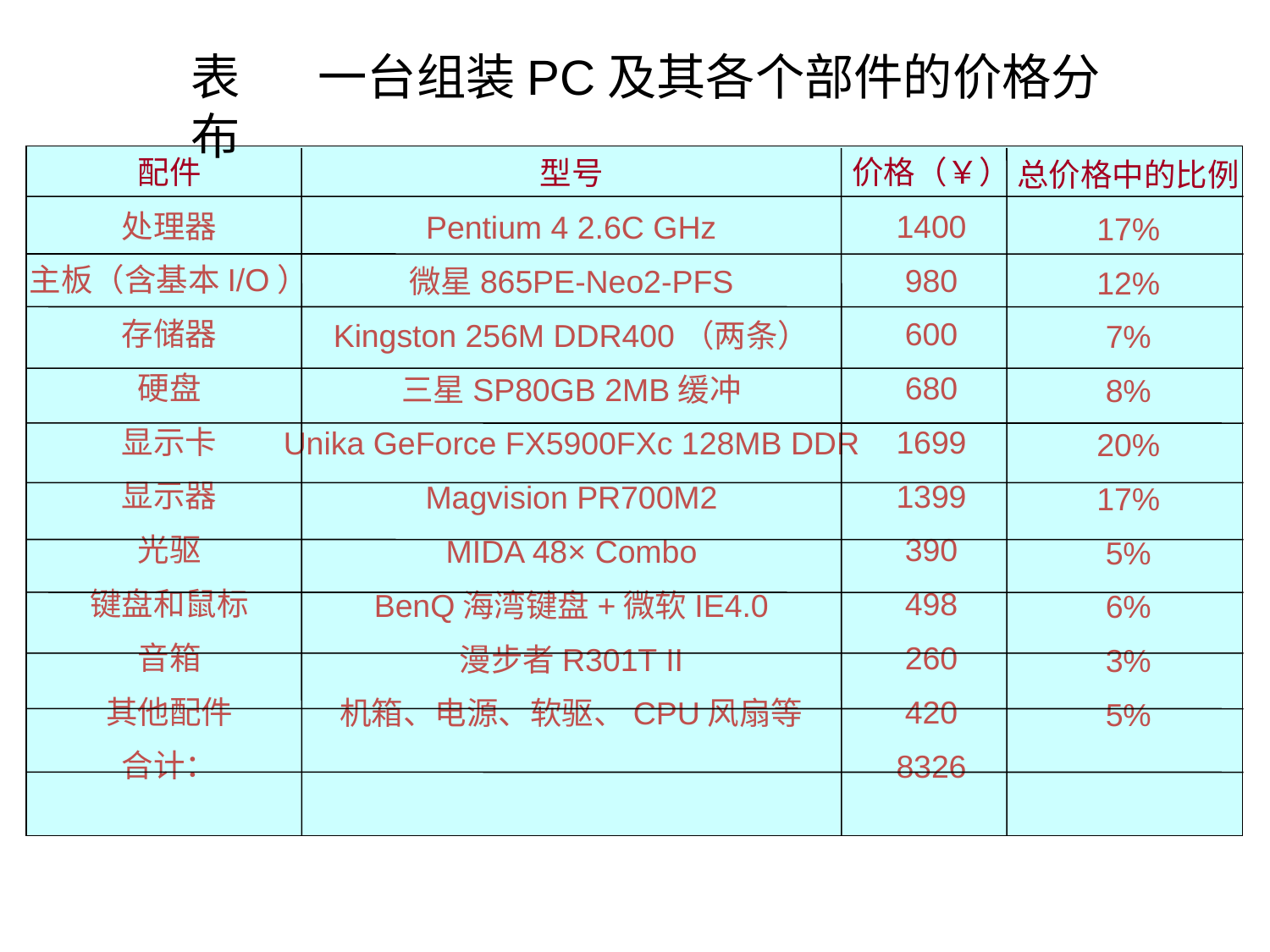

表	一台组装PC及其各个部件的价格分布
配件
处理器
主板（含基本I/O）
存储器
硬盘
显示卡
显示器
光驱
键盘和鼠标
音箱
其他配件
合计：

价格（￥）
1400
980
600
680
1699
1399
390
498
260
420
8326
型号
Pentium 4 2.6C GHz
微星865PE-Neo2-PFS
Kingston 256M DDR400（两条）
三星SP80GB 2MB缓冲
Unika GeForce FX5900FXc 128MB DDR
Magvision PR700M2
MIDA 48× Combo
BenQ海湾键盘+微软IE4.0
漫步者R301T II
机箱、电源、软驱、CPU风扇等

总价格中的比例
17%
12%
7%
8%
20%
17%
5%
6%
3%
5%